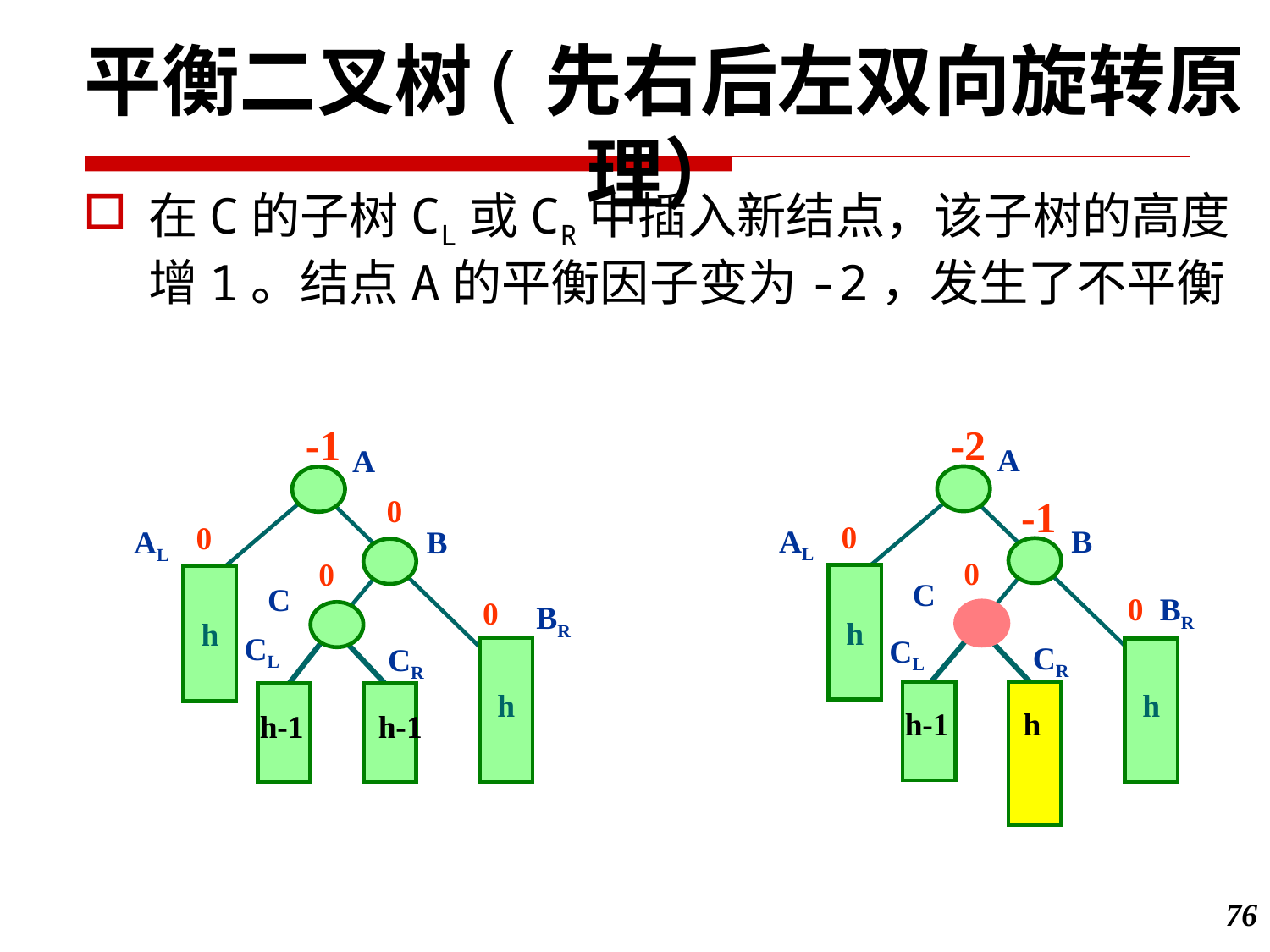

平衡二叉树(先右后左双向旋转原理）
在C的子树CL或CR中插入新结点，该子树的高度增1。结点A的平衡因子变为-2，发生了不平衡
-1
A

0

0
AL
B

0
h
C

0
BR

CL

CR

h

h-1
h-1
-2
A

-1

0
AL
B

0
h
C

0
BR

CL

CR

h

h-1
h
76